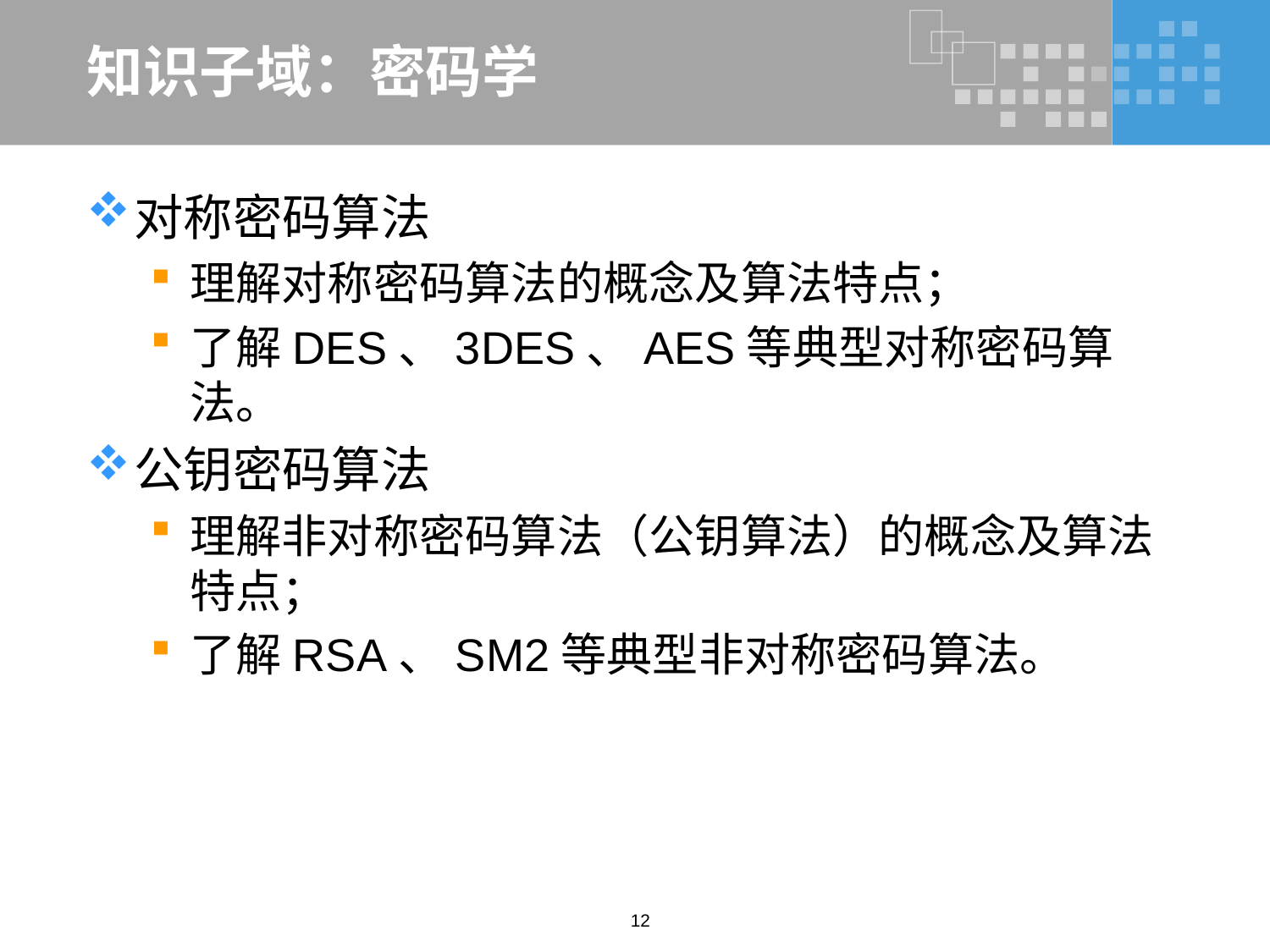

# 知识子域：密码学
对称密码算法
理解对称密码算法的概念及算法特点；
了解DES、3DES、AES等典型对称密码算法。
公钥密码算法
理解非对称密码算法（公钥算法）的概念及算法特点；
了解RSA、SM2等典型非对称密码算法。

12